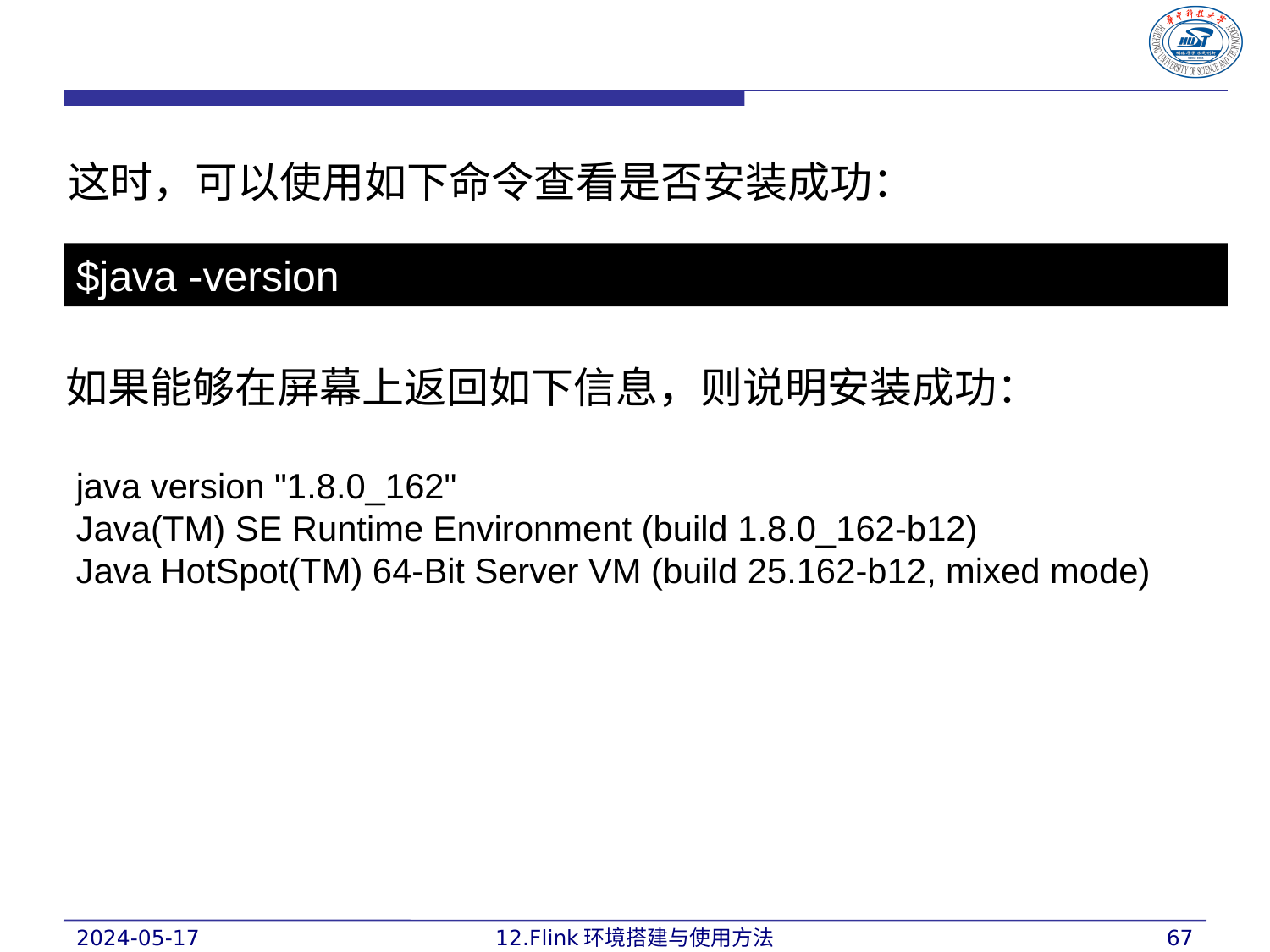

这时，可以使用如下命令查看是否安装成功：
$java -version
如果能够在屏幕上返回如下信息，则说明安装成功：
java version "1.8.0_162"
Java(TM) SE Runtime Environment (build 1.8.0_162-b12)
Java HotSpot(TM) 64-Bit Server VM (build 25.162-b12, mixed mode)
2024-05-17
12.Flink环境搭建与使用方法
67